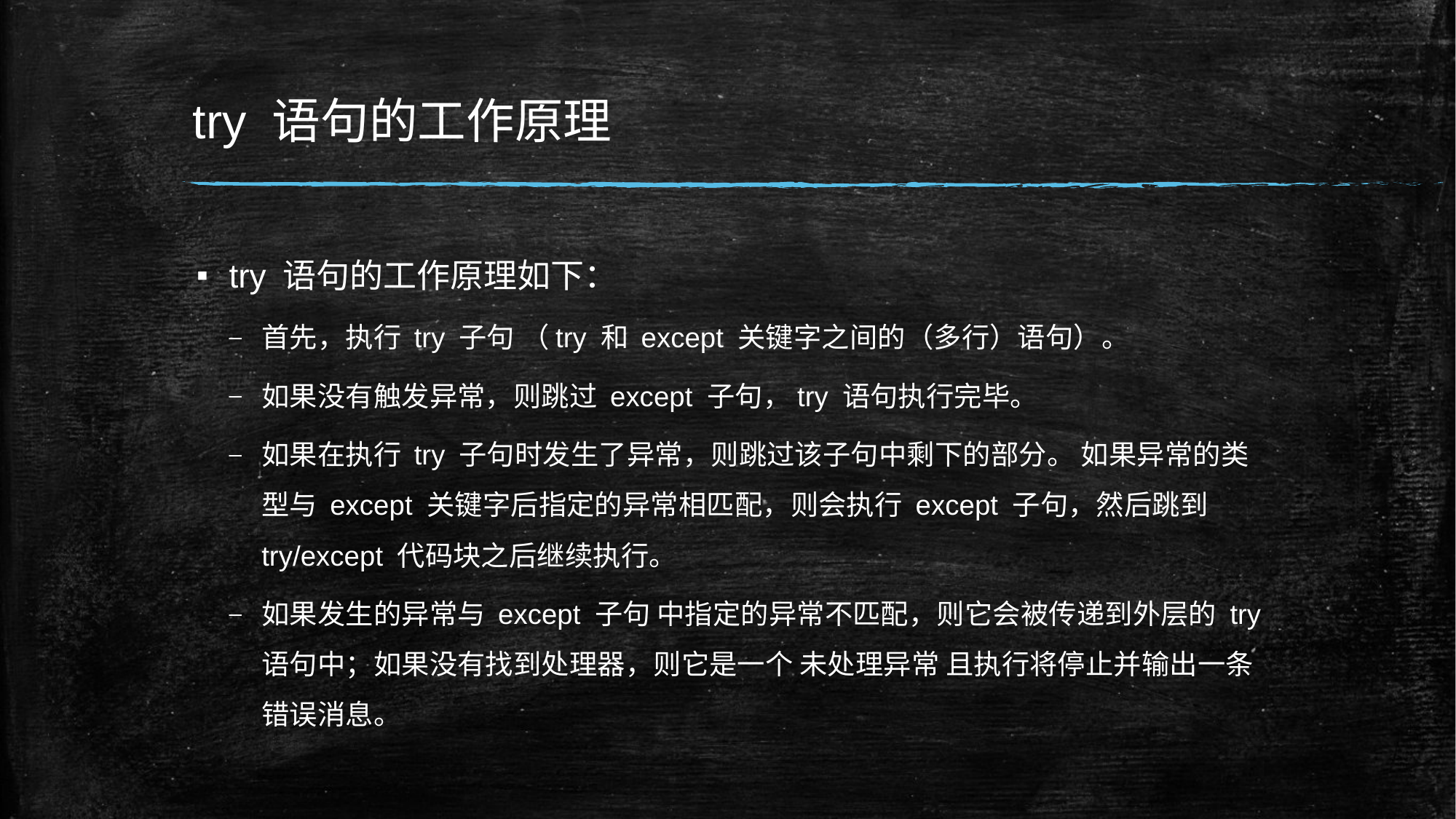

# try 语句的工作原理
try 语句的工作原理如下：
首先，执行 try 子句 （try 和 except 关键字之间的（多行）语句）。
如果没有触发异常，则跳过 except 子句，try 语句执行完毕。
如果在执行 try 子句时发生了异常，则跳过该子句中剩下的部分。 如果异常的类型与 except 关键字后指定的异常相匹配，则会执行 except 子句，然后跳到 try/except 代码块之后继续执行。
如果发生的异常与 except 子句 中指定的异常不匹配，则它会被传递到外层的 try 语句中；如果没有找到处理器，则它是一个 未处理异常 且执行将停止并输出一条错误消息。
rugu